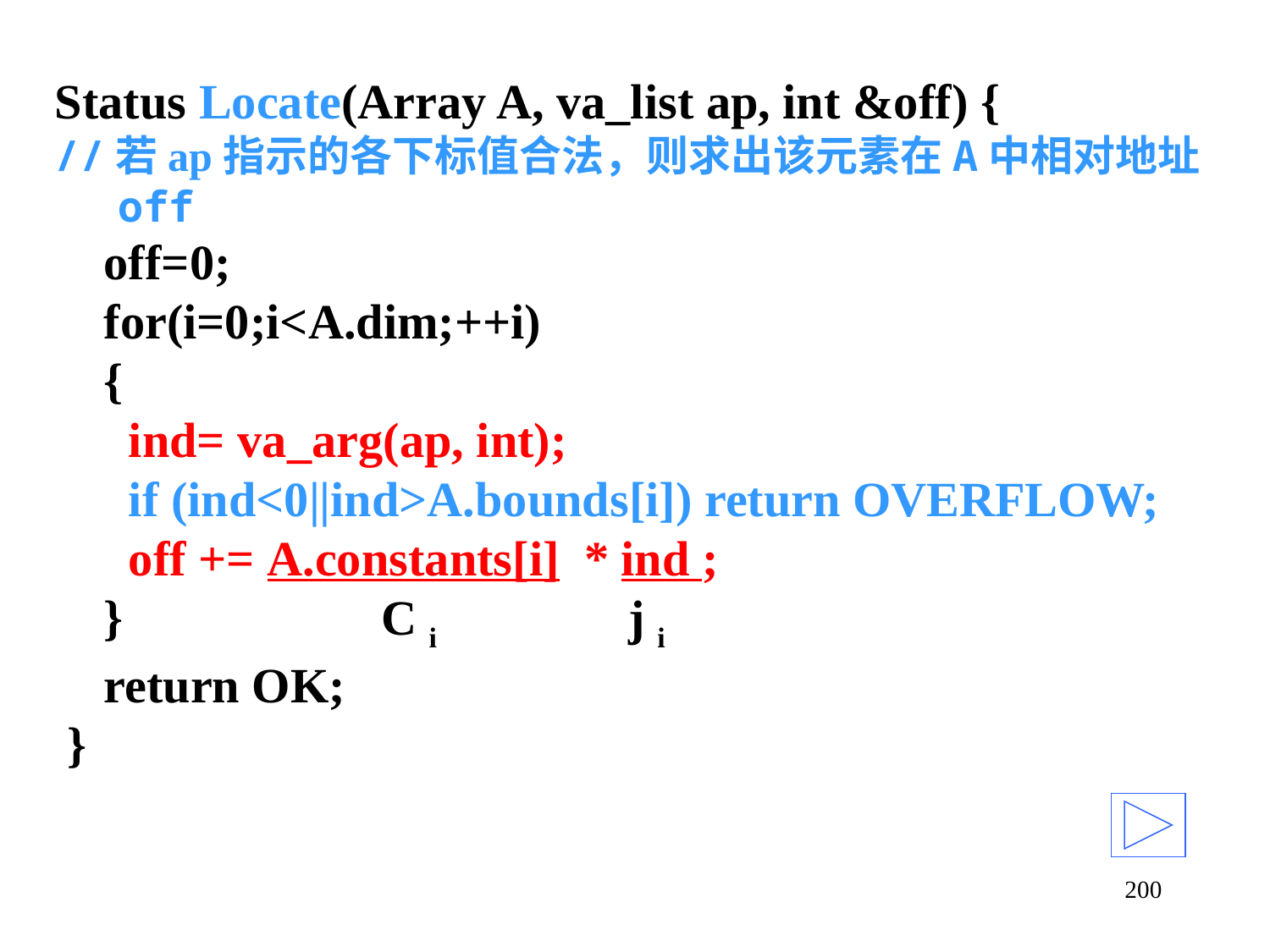

Status Locate(Array A, va_list ap, int &off) {
//若ap指示的各下标值合法，则求出该元素在A中相对地址off
    off=0;
    for(i=0;i<A.dim;++i)
    {
      ind= va_arg(ap, int);
      if (ind<0||ind>A.bounds[i]) return OVERFLOW;
      off += A.constants[i]  * ind ;
    }                     C i                j i
    return OK;
 }

200